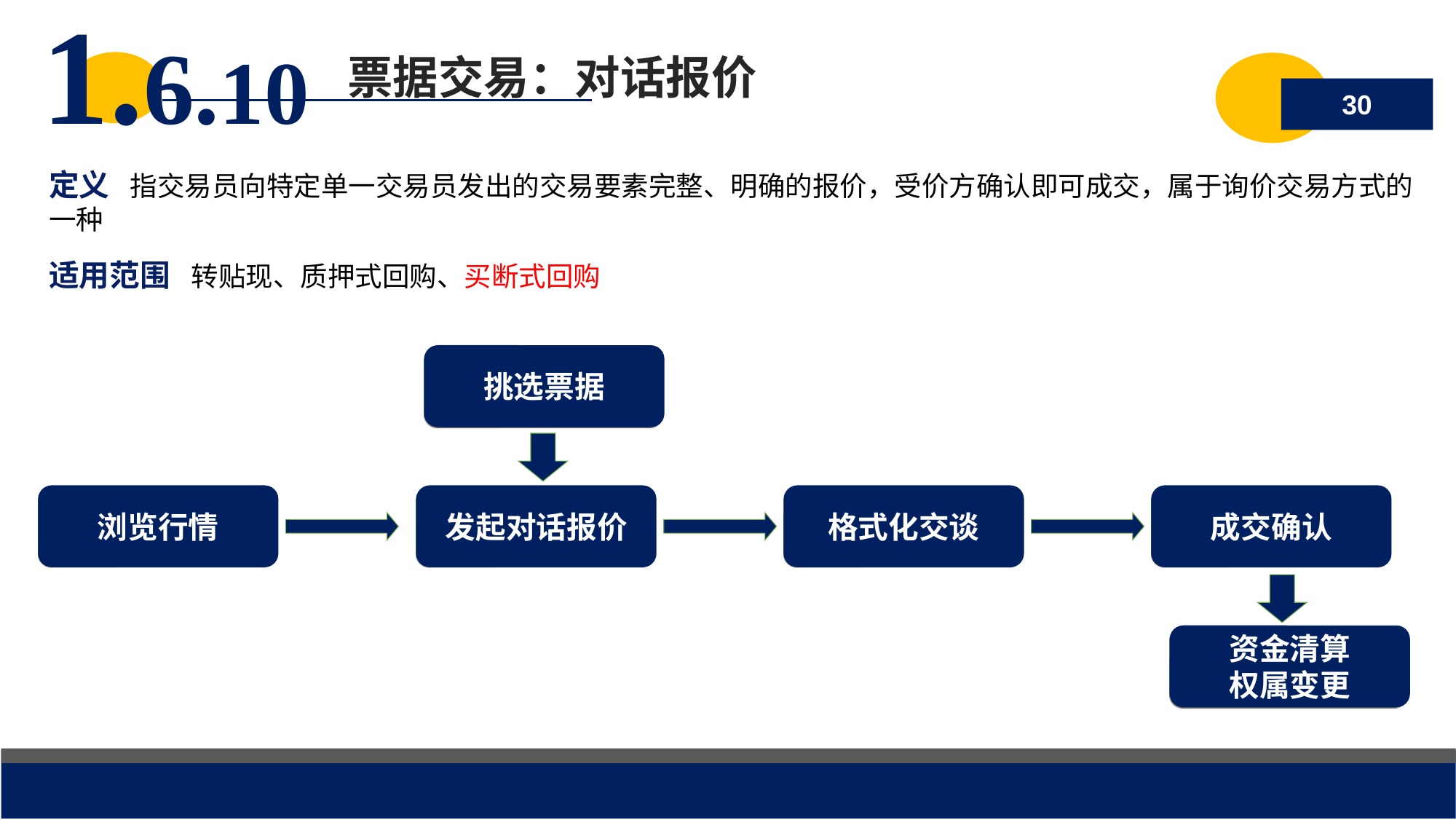

1.6.10
  票据交易：对话报价

30

定义   指交易员向特定单一交易员发出的交易要素完整、明确的报价，受价方确认即可成交，属于询价交易方式的一种

适用范围   转贴现、质押式回购、买断式回购

挑选票据

浏览行情
发起对话报价
格式化交谈
成交确认

资金清算
权属变更

2018/7/19